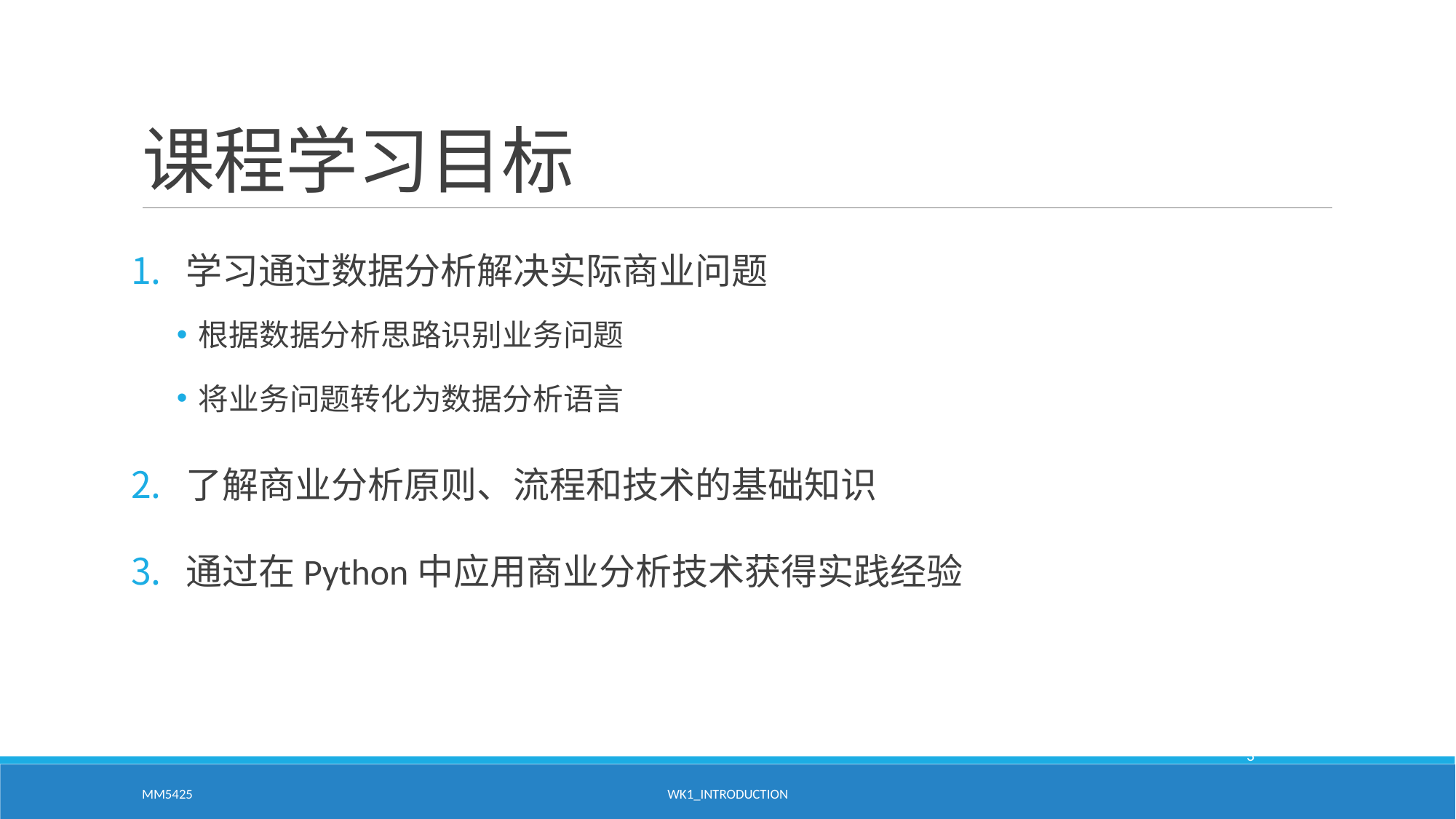

# 课程学习目标
学习通过数据分析解决实际商业问题
根据数据分析思路识别业务问题
将业务问题转化为数据分析语言
了解商业分析原则、流程和技术的基础知识
通过在Python中应用商业分析技术获得实践经验

3
MM5425
WK1_Introduction